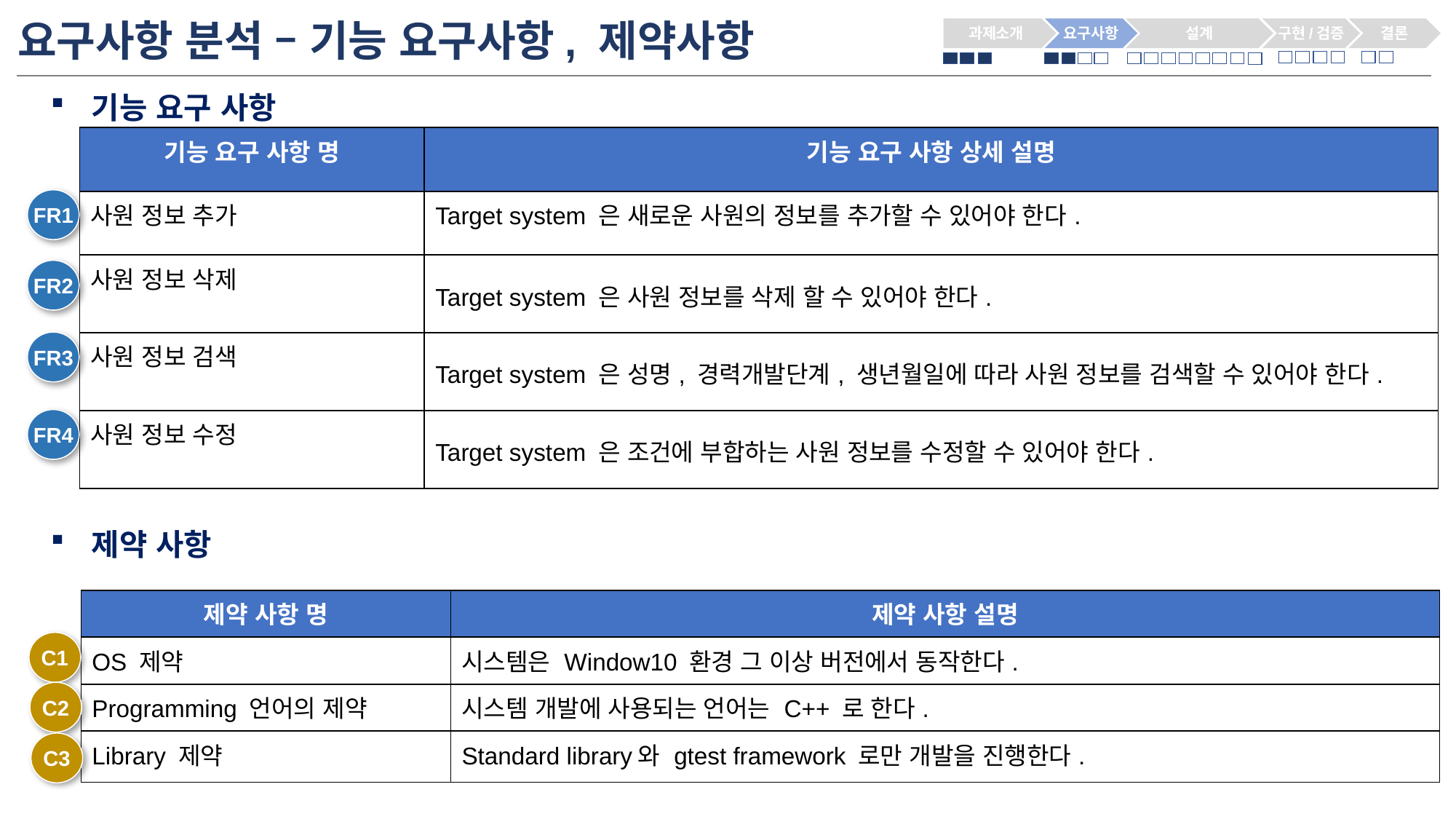

# 요구사항 분석 – 기능 요구사항, 제약사항
과제소개
요구사항
설계
구현/검증
결론

기능 요구 사항

제약 사항
| 기능 요구 사항 명 | 기능 요구 사항 상세 설명 |
| --- | --- |
| 사원 정보 추가 | Target system 은 새로운 사원의 정보를 추가할 수 있어야 한다. |
| 사원 정보 삭제 | Target system 은 사원 정보를 삭제 할 수 있어야 한다. |
| 사원 정보 검색 | Target system 은 성명, 경력개발단계, 생년월일에 따라 사원 정보를 검색할 수 있어야 한다. |
| 사원 정보 수정 | Target system 은 조건에 부합하는 사원 정보를 수정할 수 있어야 한다. |
FR1
FR2
FR3
FR4
| 제약 사항 명 | 제약 사항 설명 |
| --- | --- |
| OS 제약 | 시스템은 Window10 환경 그 이상 버전에서 동작한다. |
| Programming 언어의 제약 | 시스템 개발에 사용되는 언어는 C++ 로 한다. |
| Library 제약 | Standard library와 gtest framework 로만 개발을 진행한다. |
C1
C2
C3